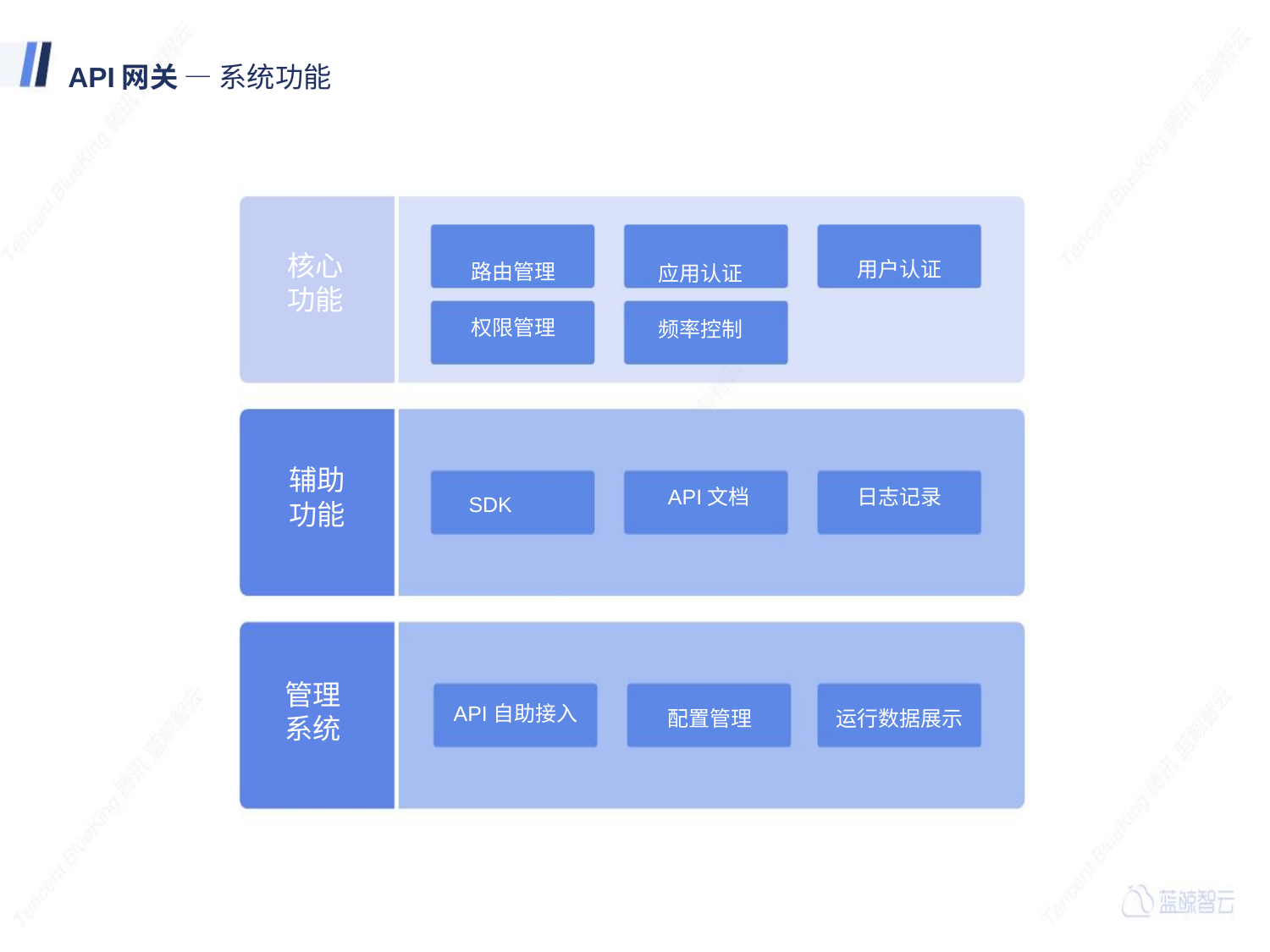

API网关 — 系统功能
核心
功能
用户认证
路由管理
权限管理
应用认证
频率控制
辅助
功能
API文档
日志记录
SDK
管理
系统
API自助接入
运行数据展示
配置管理